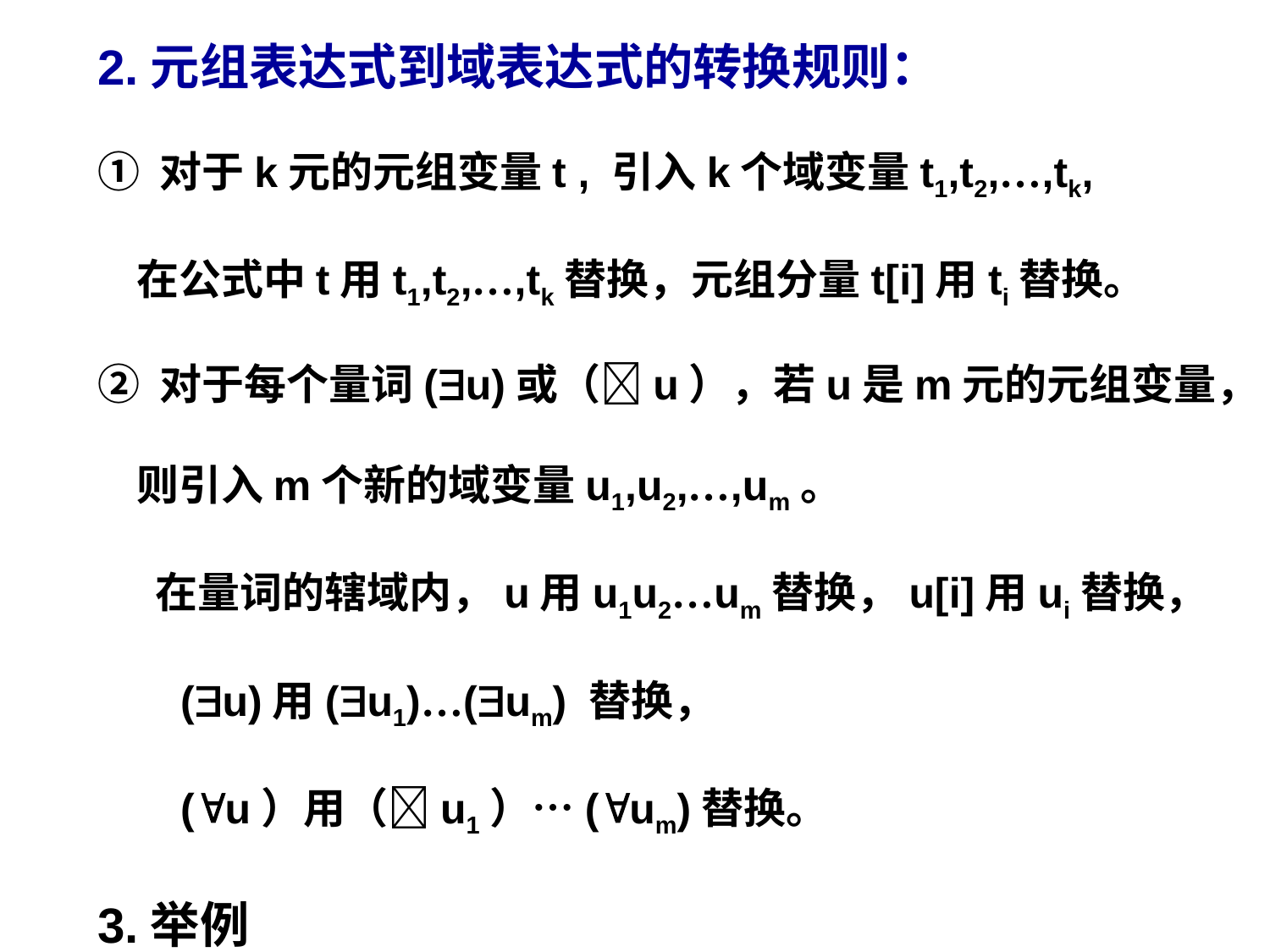

2.元组表达式到域表达式的转换规则：
① 对于k元的元组变量t , 引入k个域变量t1,t2,…,tk,
   在公式中t用t1,t2,…,tk替换，元组分量t[i]用ti替换。
② 对于每个量词(∃u)或（∀u），若u是m元的元组变量，
   则引入m个新的域变量u1,u2,…,um。
     在量词的辖域内，u用u1u2…um替换，u[i]用ui替换，
       (∃u)用(∃u1)…(∃um) 替换，
       (∀u）用（∀u1）…(∀um)替换。
3.举例